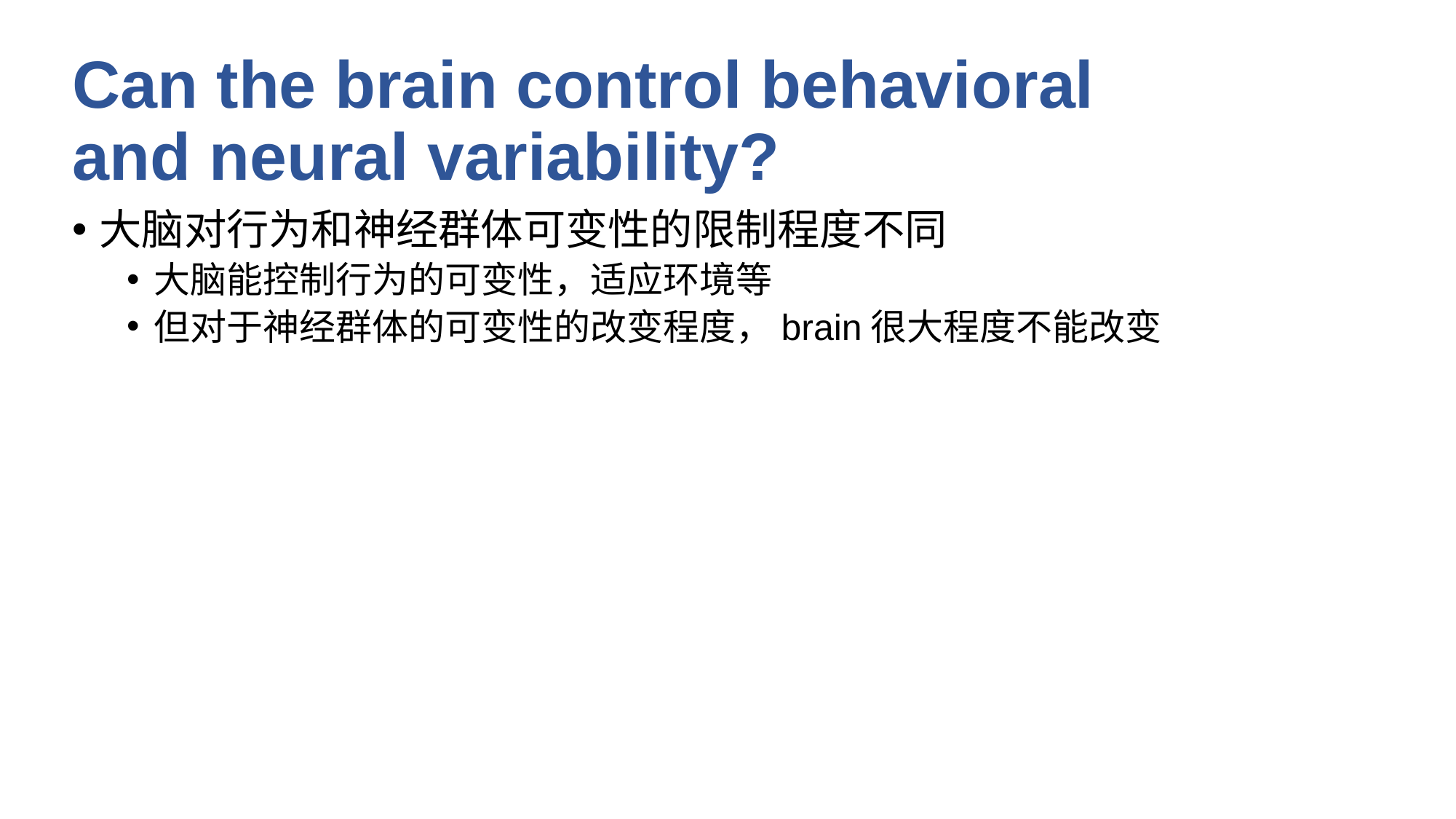

# Can the brain control behavioral and neural variability?
大脑对行为和神经群体可变性的限制程度不同
大脑能控制行为的可变性，适应环境等
但对于神经群体的可变性的改变程度，brain很大程度不能改变